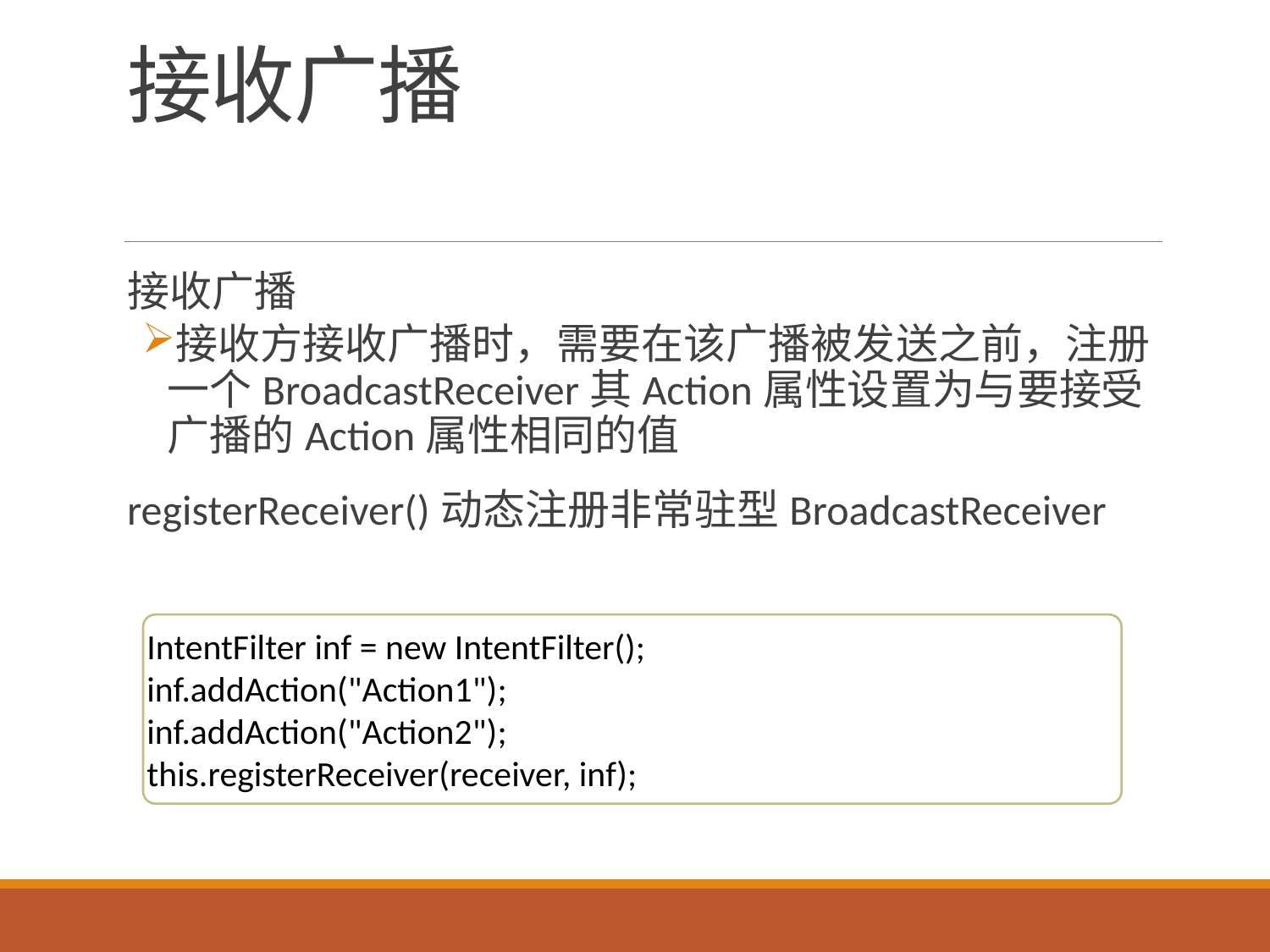

# 接收广播
接收广播
接收方接收广播时，需要在该广播被发送之前，注册一个BroadcastReceiver其Action属性设置为与要接受广播的Action属性相同的值
registerReceiver()动态注册非常驻型BroadcastReceiver

IntentFilter inf = new IntentFilter();
inf.addAction("Action1");
inf.addAction("Action2");
this.registerReceiver(receiver, inf);